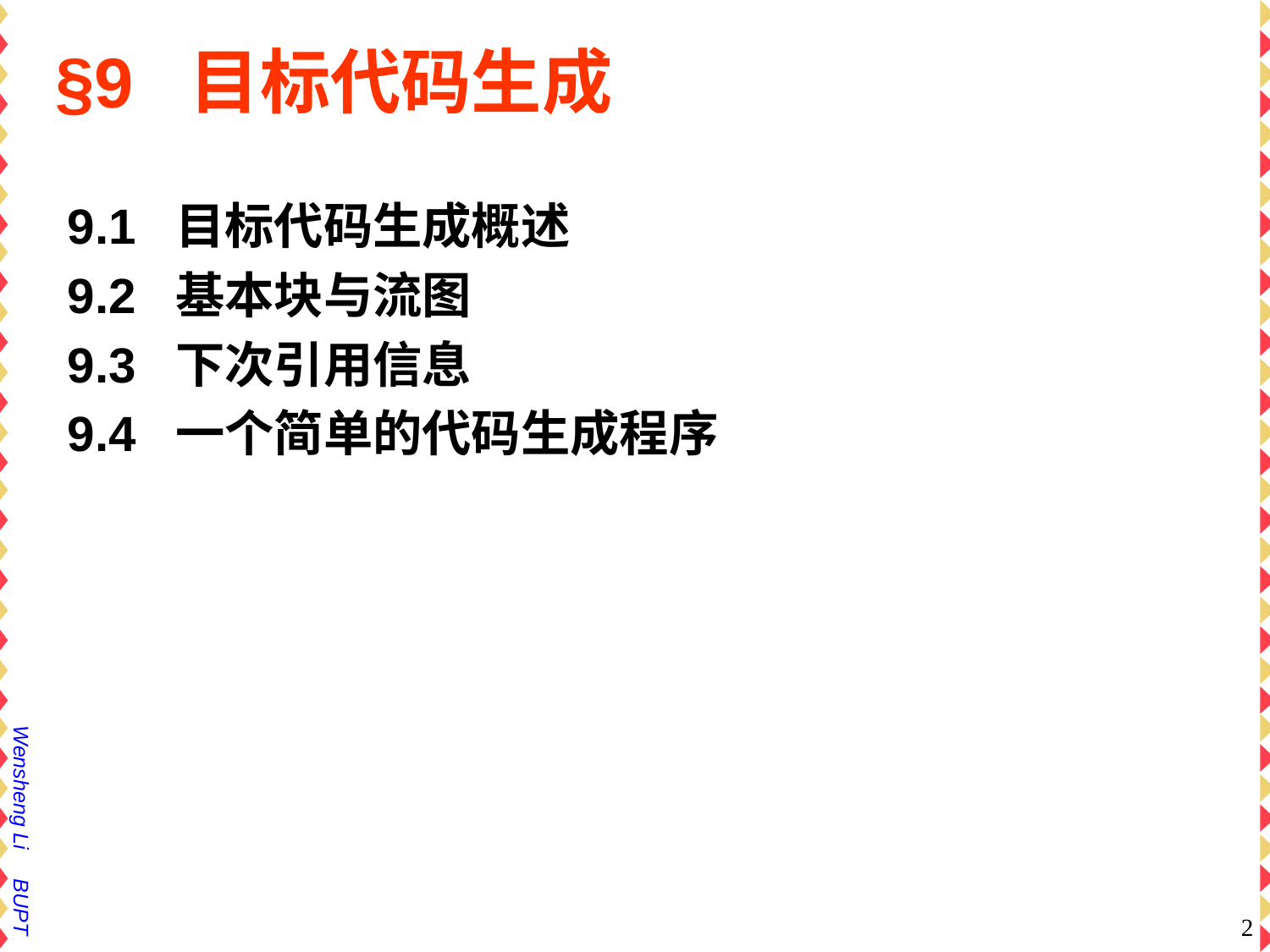

# §9  目标代码生成
9.1  目标代码生成概述
9.2  基本块与流图
9.3  下次引用信息
9.4  一个简单的代码生成程序
2